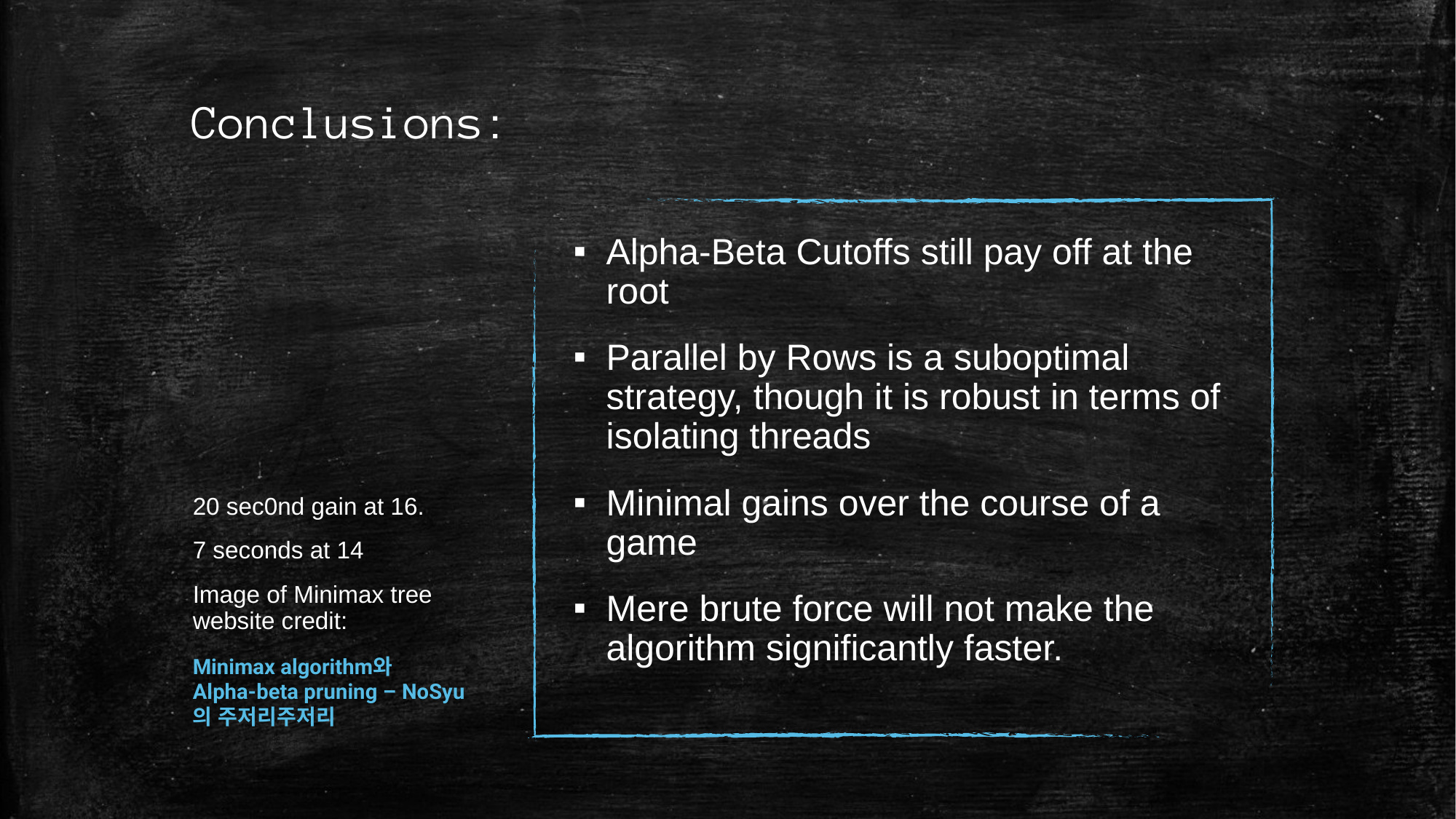

# Conclusions:
Alpha-Beta Cutoffs still pay off at the root
Parallel by Rows is a suboptimal strategy, though it is robust in terms of isolating threads
Minimal gains over the course of a game
Mere brute force will not make the algorithm significantly faster.

20 sec0nd gain at 16.
7 seconds at 14
Image of Minimax tree website credit:
Minimax algorithm와 Alpha-beta pruning – NoSyu의 주저리주저리